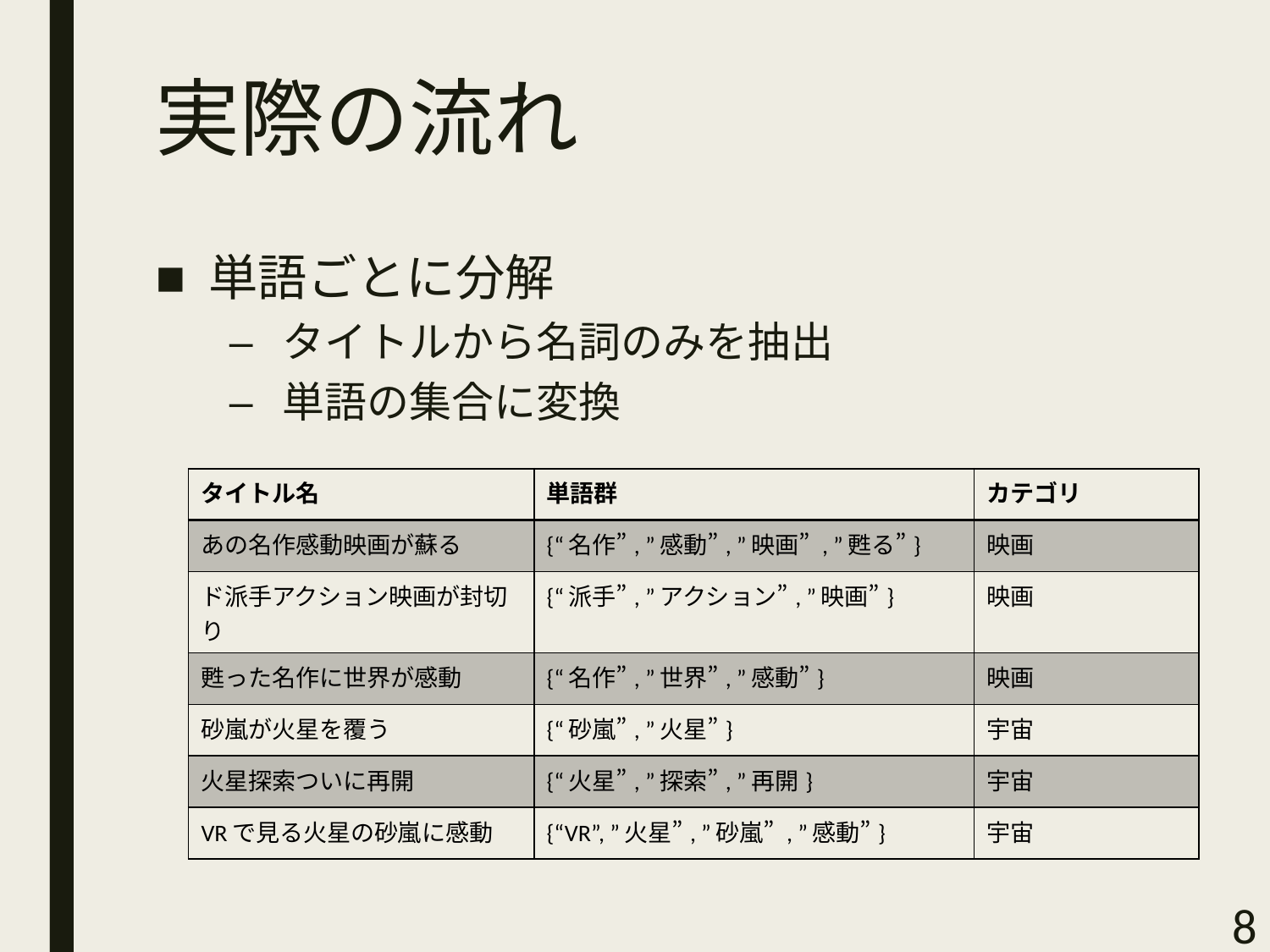

# 実際の流れ
単語ごとに分解
タイトルから名詞のみを抽出
単語の集合に変換

| タイトル名 | 単語群 | カテゴリ |
| --- | --- | --- |
| あの名作感動映画が蘇る | {“名作”, ”感動”, ”映画” , ”甦る”} | 映画 |
| ド派手アクション映画が封切り | {“派手”, ”アクション”, ”映画”} | 映画 |
| 甦った名作に世界が感動 | {“名作”, ”世界”, ”感動”} | 映画 |
| 砂嵐が火星を覆う | {“砂嵐”, ”火星”} | 宇宙 |
| 火星探索ついに再開 | {“火星”, ”探索”, ”再開} | 宇宙 |
| VRで見る火星の砂嵐に感動 | {“VR”, ”火星”, ”砂嵐” , ”感動”} | 宇宙 |
8